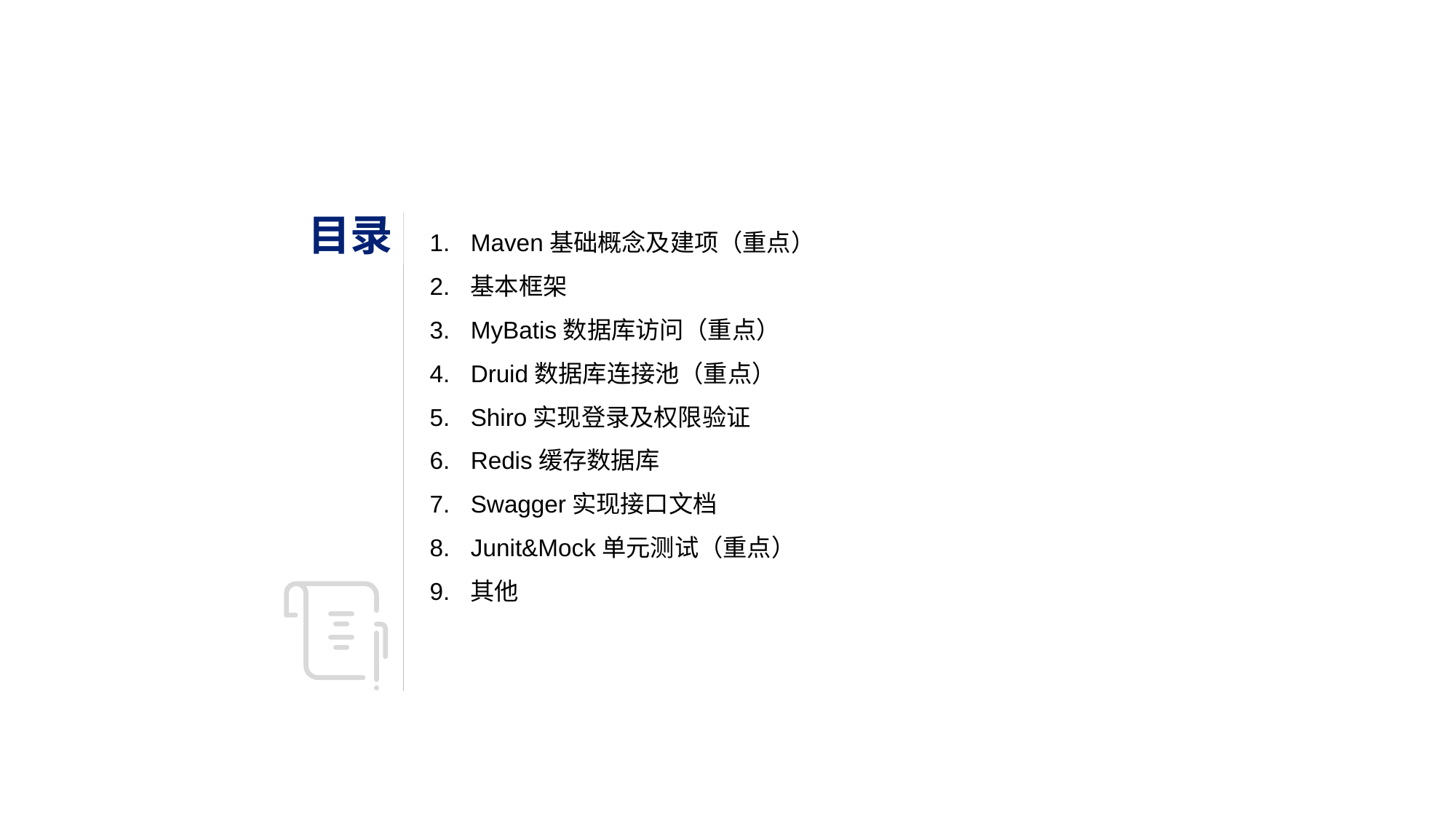

目录
Maven基础概念及建项（重点）
基本框架
MyBatis数据库访问（重点）
Druid数据库连接池（重点）
Shiro实现登录及权限验证
Redis缓存数据库
Swagger实现接口文档
Junit&Mock单元测试（重点）
其他